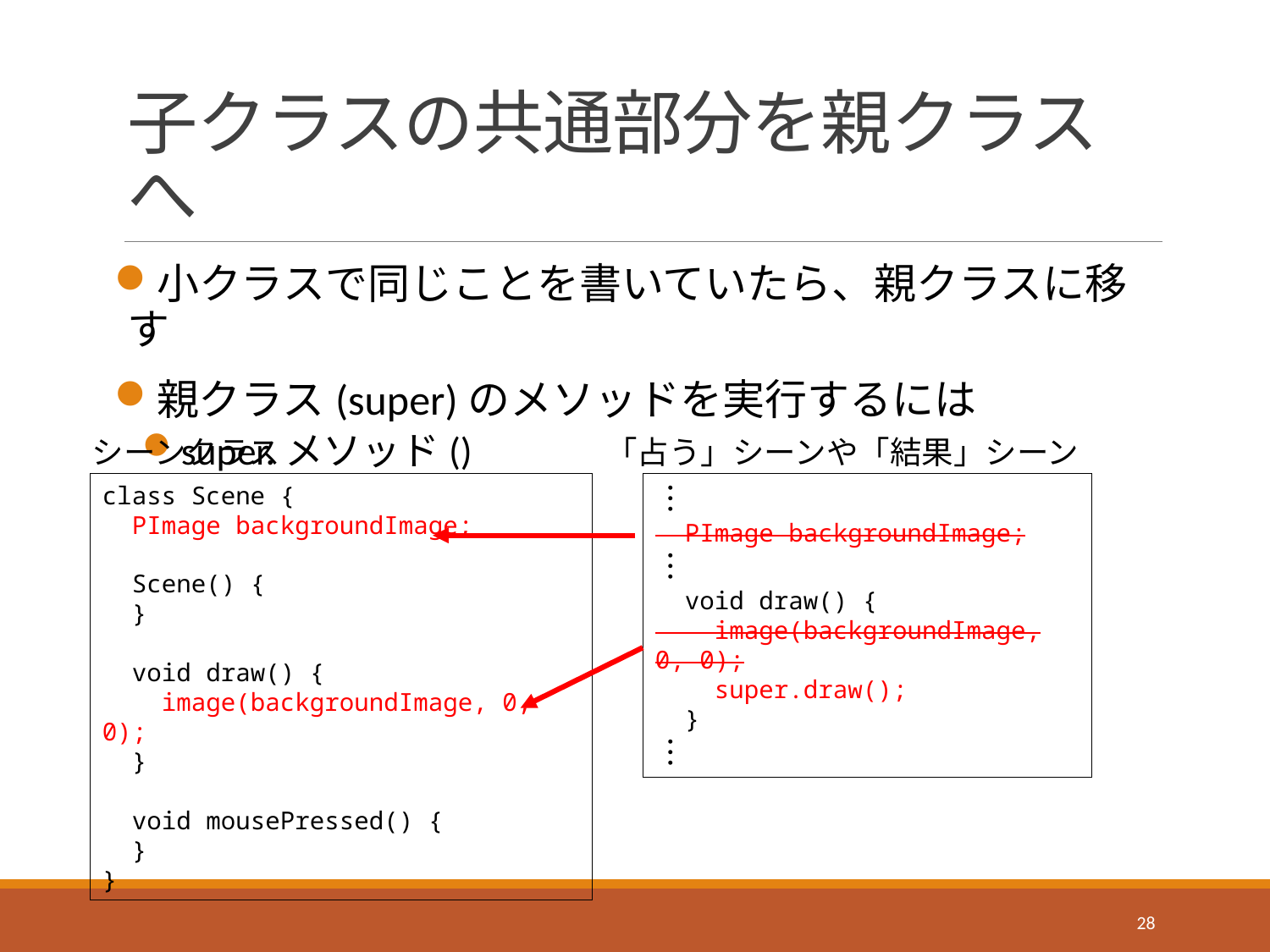

# 子クラスの共通部分を親クラスへ
小クラスで同じことを書いていたら、親クラスに移す
親クラス(super)のメソッドを実行するには
super.メソッド()
シーンクラス
「占う」シーンや「結果」シーン
︙
  PImage backgroundImage;
︙
  void draw() {
    image(backgroundImage, 0, 0);
    super.draw();
  }
︙
class Scene {
  PImage backgroundImage;

  Scene() {
  }

  void draw() {
    image(backgroundImage, 0, 0);
  }

  void mousePressed() {
  }
}
28